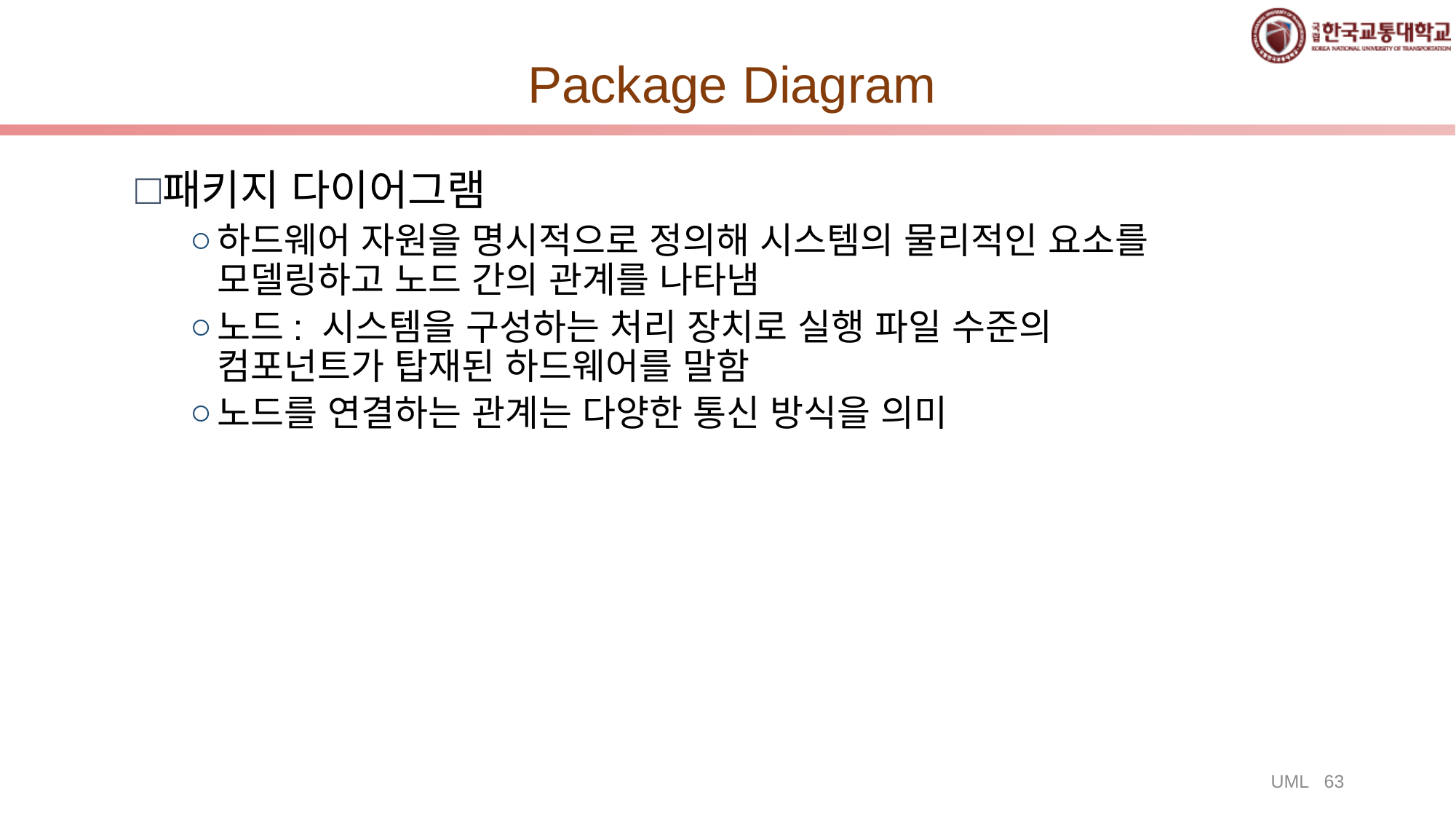

# Package Diagram
패키지 다이어그램
하드웨어 자원을 명시적으로 정의해 시스템의 물리적인 요소를 모델링하고 노드 간의 관계를 나타냄
노드: 시스템을 구성하는 처리 장치로 실행 파일 수준의 컴포넌트가 탑재된 하드웨어를 말함
노드를 연결하는 관계는 다양한 통신 방식을 의미

UML   63